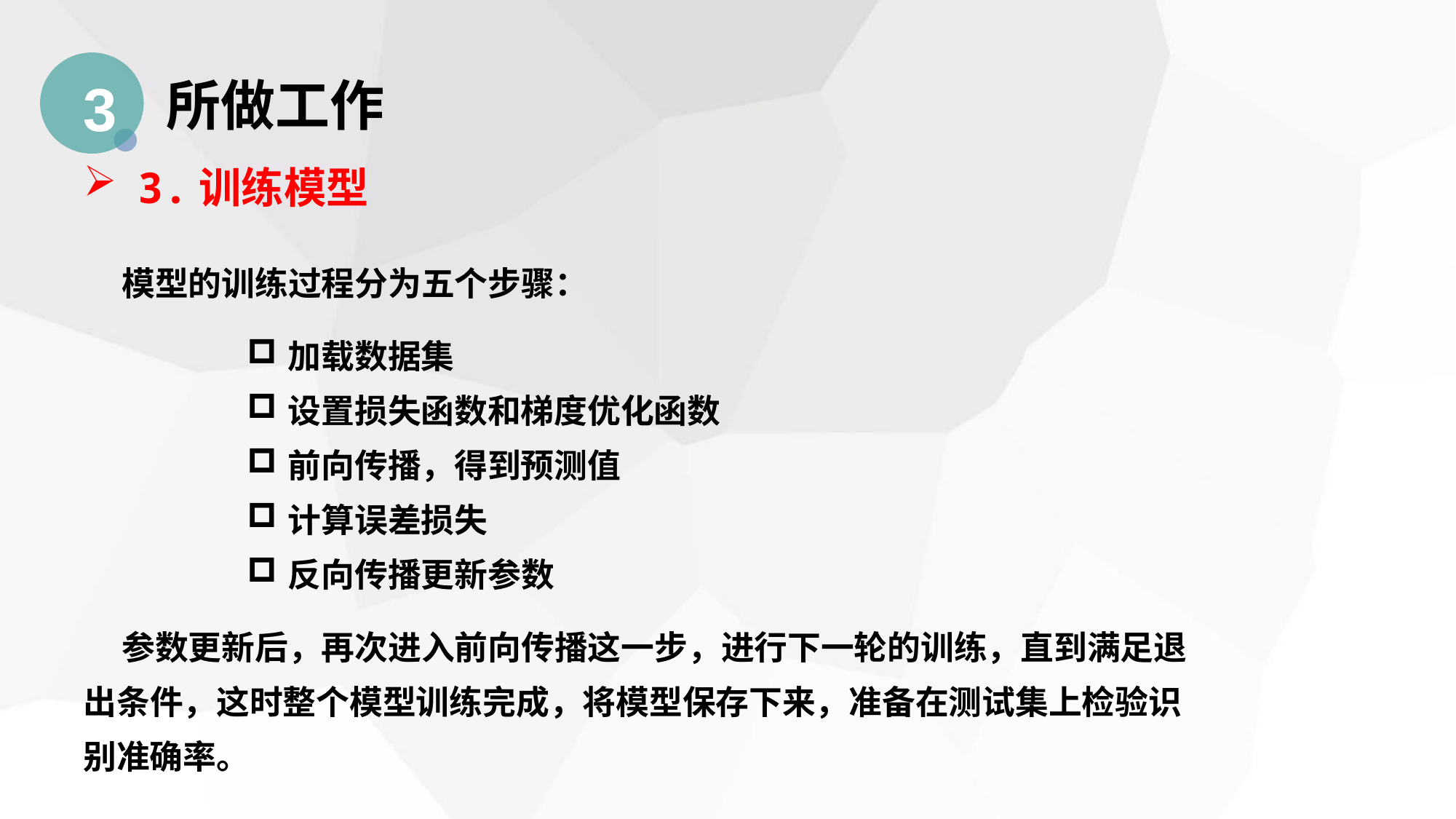

所做工作
3

3.训练模型
    模型的训练过程分为五个步骤：
加载数据集
设置损失函数和梯度优化函数
前向传播，得到预测值
计算误差损失
反向传播更新参数
    参数更新后，再次进入前向传播这一步，进行下一轮的训练，直到满足退出条件，这时整个模型训练完成，将模型保存下来，准备在测试集上检验识别准确率。